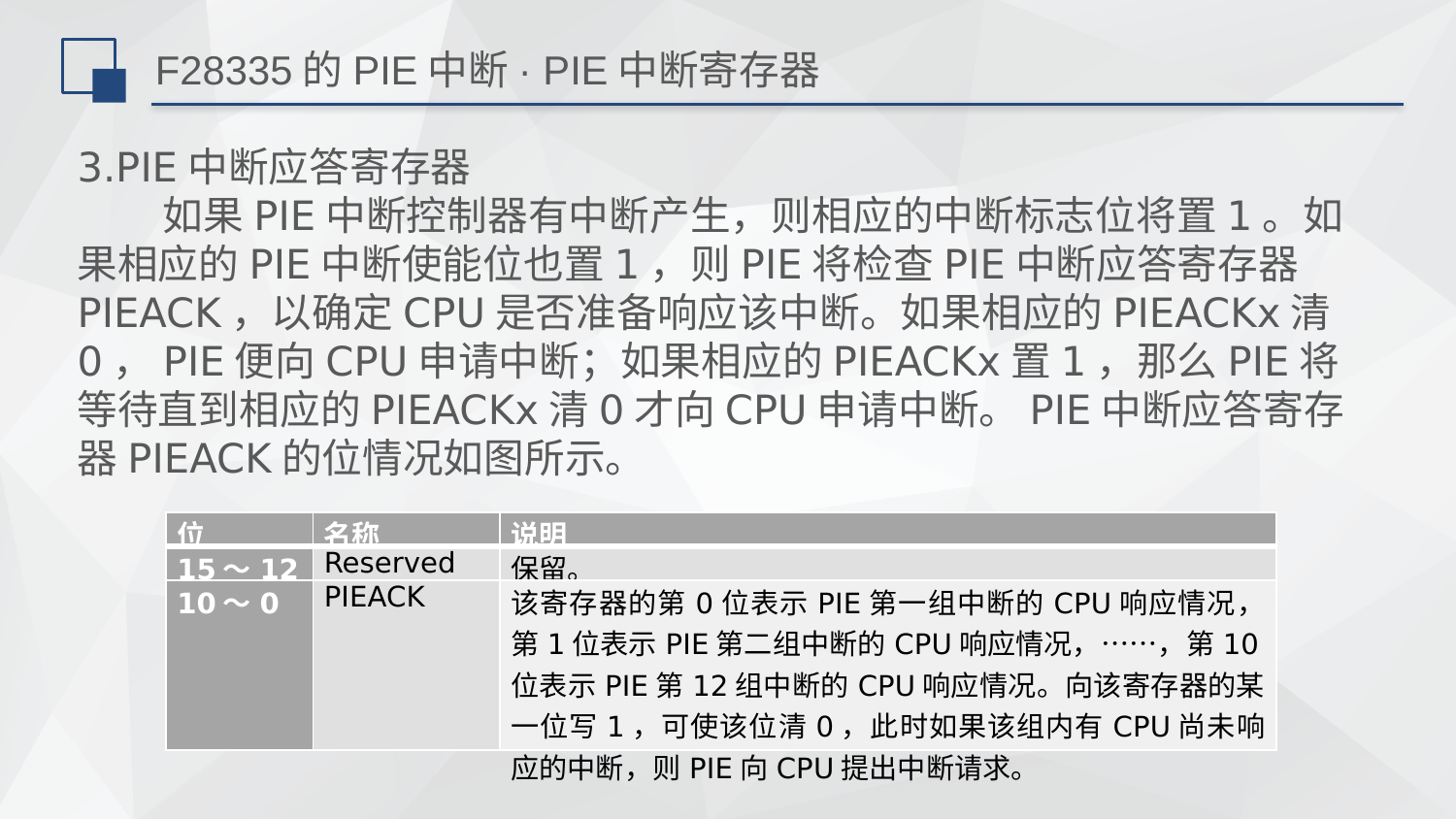

# F28335的PIE中断· PIE中断寄存器
3.PIE中断应答寄存器
如果PIE中断控制器有中断产生，则相应的中断标志位将置1。如果相应的PIE中断使能位也置1，则PIE将检查PIE中断应答寄存器PIEACK，以确定CPU是否准备响应该中断。如果相应的PIEACKx清0，PIE便向CPU申请中断；如果相应的PIEACKx置1，那么PIE将等待直到相应的PIEACKx清0才向CPU申请中断。PIE中断应答寄存器PIEACK的位情况如图所示。
| 位 | 名称 | 说明 |
| --- | --- | --- |
| 15～12 | Reserved | 保留。 |
| 10～0 | PIEACK | 该寄存器的第0位表示PIE第一组中断的CPU响应情况，第1位表示PIE第二组中断的CPU响应情况，……，第10位表示PIE第12组中断的CPU响应情况。向该寄存器的某一位写1，可使该位清0，此时如果该组内有CPU尚未响应的中断，则PIE向CPU提出中断请求。 |